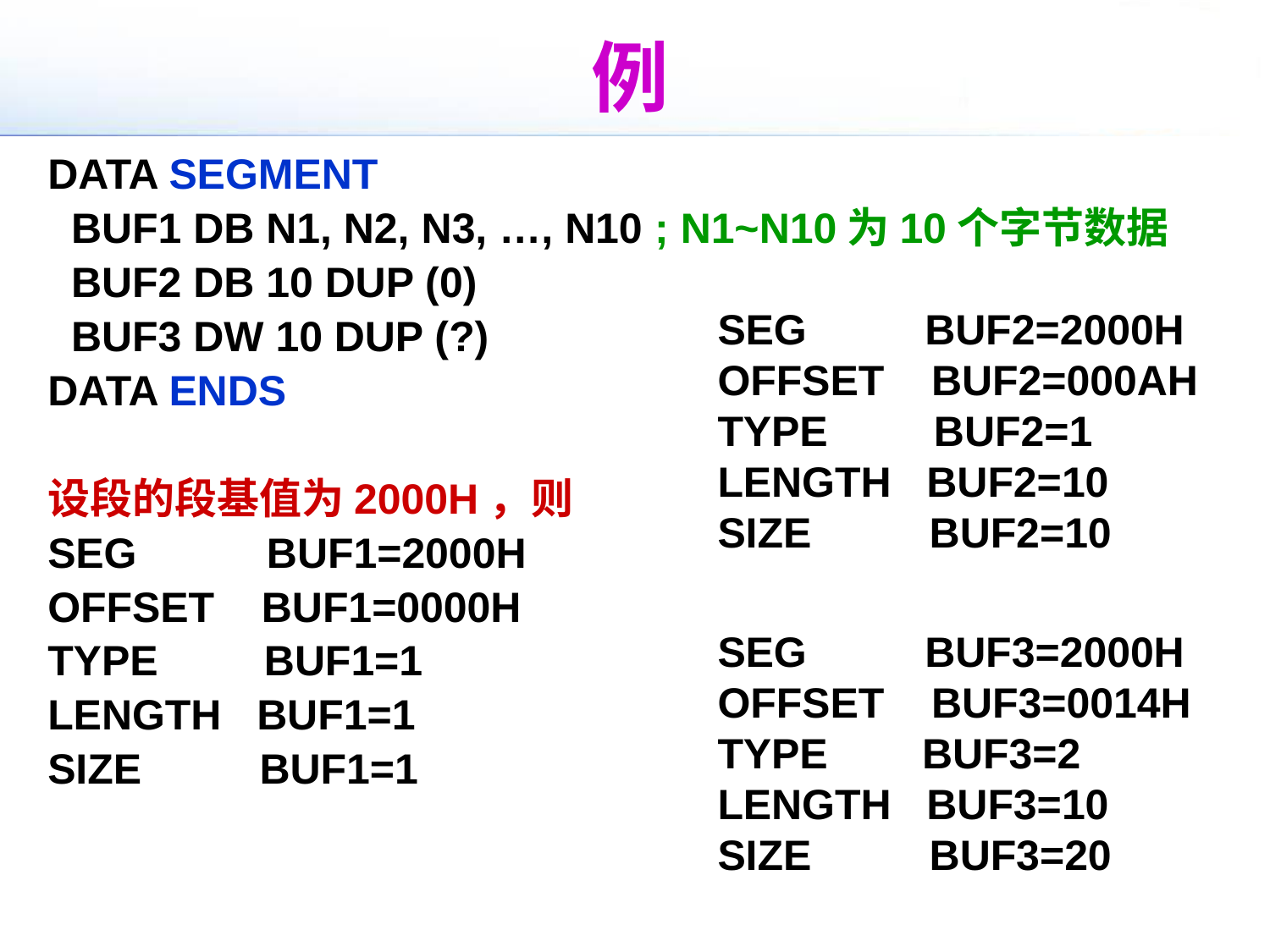

# 例
DATA SEGMENT
  BUF1 DB N1, N2, N3, …, N10 ; N1~N10为10个字节数据
  BUF2 DB 10 DUP (0)
  BUF3 DW 10 DUP (?)
DATA ENDS

设段的段基值为2000H，则
SEG           BUF1=2000H
OFFSET    BUF1=0000H
TYPE         BUF1=1
LENGTH   BUF1=1
SIZE          BUF1=1
SEG          BUF2=2000H
OFFSET    BUF2=000AH
TYPE         BUF2=1
LENGTH   BUF2=10
SIZE          BUF2=10
SEG          BUF3=2000H
OFFSET    BUF3=0014H
TYPE        BUF3=2
LENGTH   BUF3=10
SIZE          BUF3=20